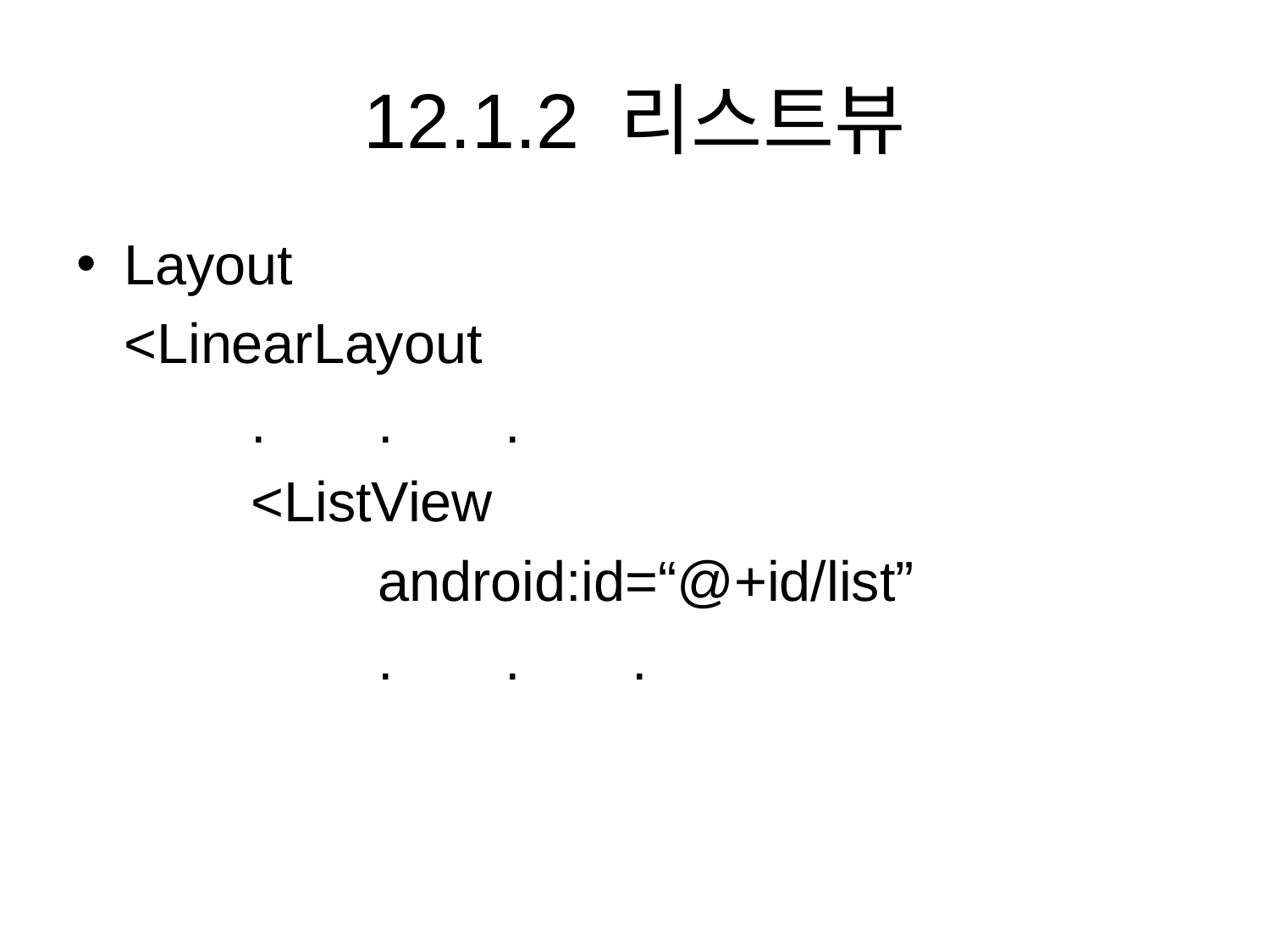

# 12.1.2 리스트뷰
Layout
	<LinearLayout
		.	.	.
		<ListView
			android:id=“@+id/list”
			.	.	.